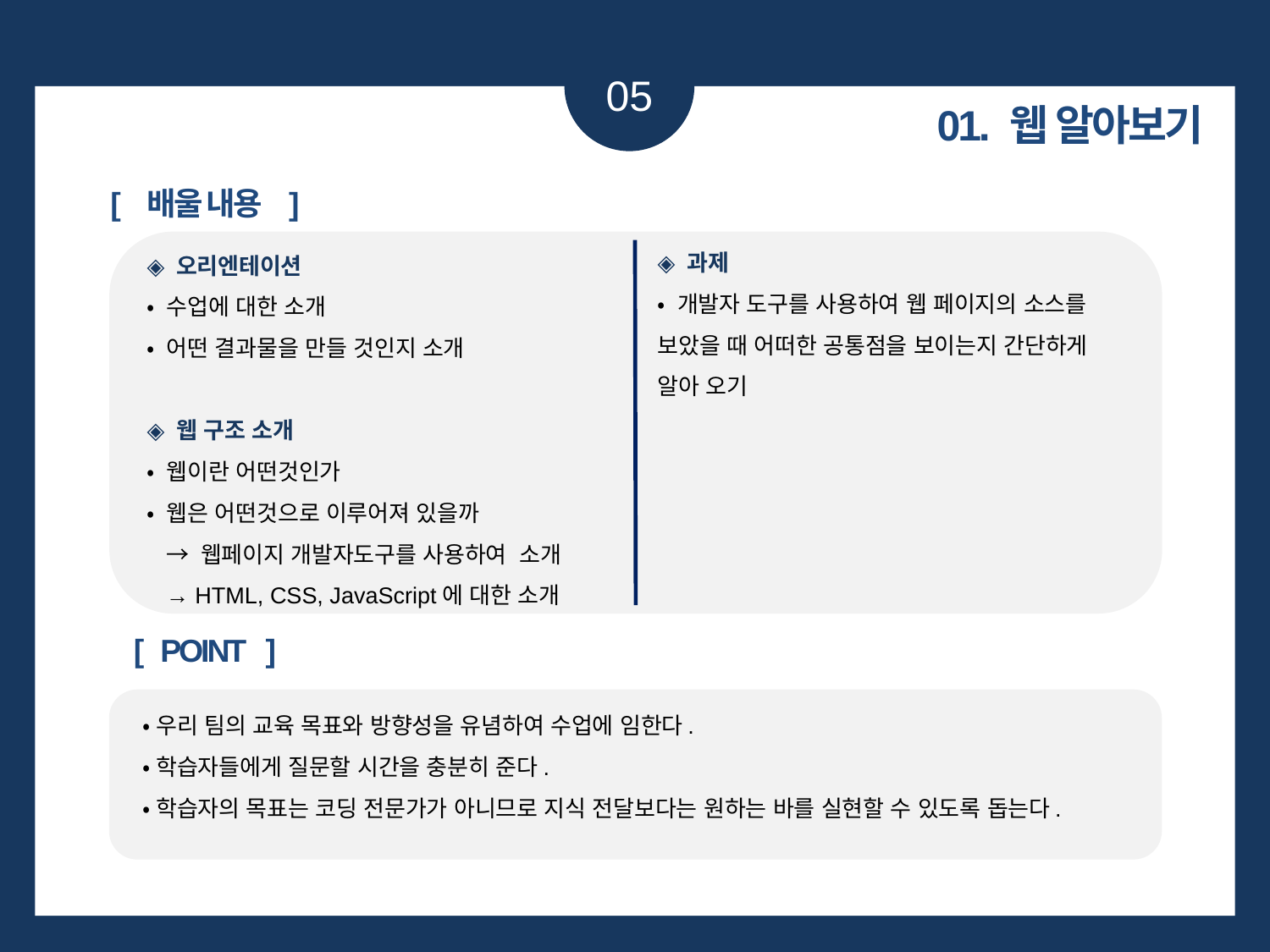

05

01. 웹 알아보기
[   배울 내용   ]
◈ 과제
• 개발자 도구를 사용하여 웹 페이지의 소스를 보았을 때 어떠한 공통점을 보이는지 간단하게 알아 오기

◈ 오리엔테이션
• 수업에 대한 소개
• 어떤 결과물을 만들 것인지 소개

◈ 웹 구조 소개
• 웹이란 어떤것인가
• 웹은 어떤것으로 이루어져 있을까
   → 웹페이지 개발자도구를 사용하여  소개
   → HTML, CSS, JavaScript에 대한 소개

[   POINT   ]

•우리 팀의 교육 목표와 방향성을 유념하여 수업에 임한다.
•학습자들에게 질문할 시간을 충분히 준다.
•학습자의 목표는 코딩 전문가가 아니므로 지식 전달보다는 원하는 바를 실현할 수 있도록 돕는다.